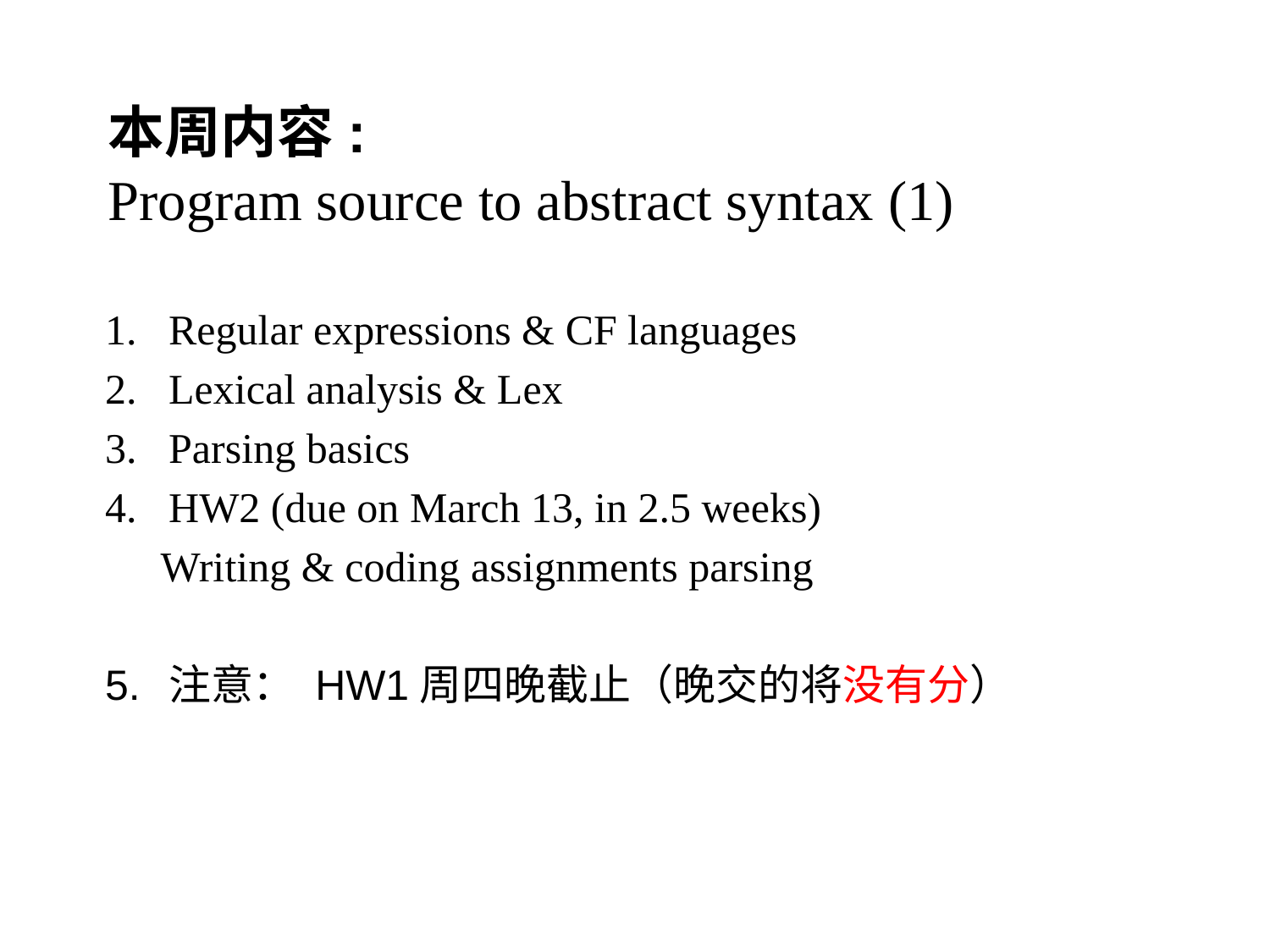

# 本周内容: Program source to abstract syntax (1)
Regular expressions & CF languages
Lexical analysis & Lex
Parsing basics
HW2 (due on March 13, in 2.5 weeks)
Writing & coding assignments parsing

注意： HW1周四晚截止（晚交的将没有分）